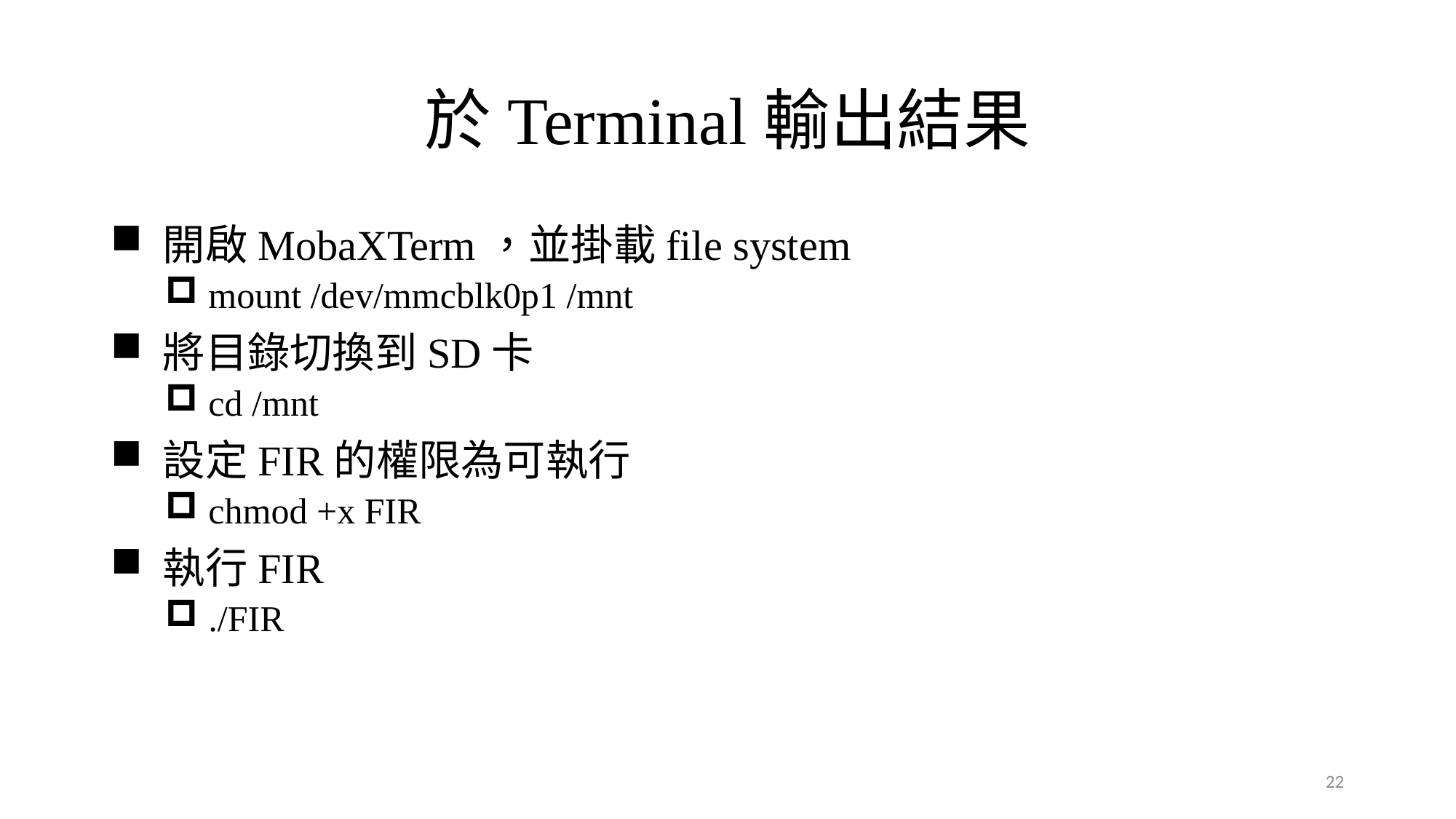

# 於Terminal輸出結果
 開啟MobaXTerm，並掛載file system
 mount /dev/mmcblk0p1 /mnt
 將目錄切換到SD卡
 cd /mnt
 設定FIR的權限為可執行
 chmod +x FIR
 執行FIR
 ./FIR
22